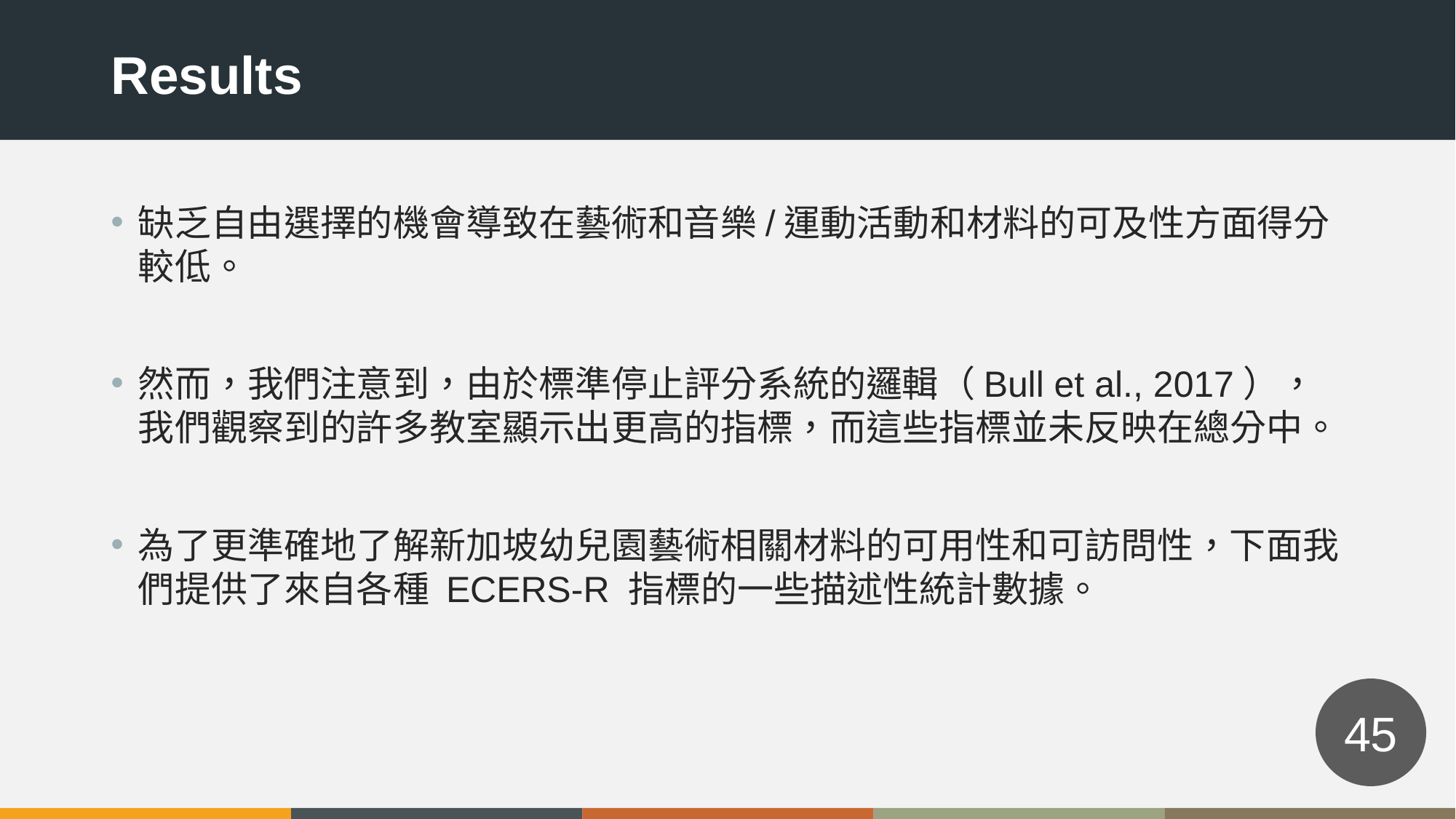

Results
缺乏自由選擇的機會導致在藝術和音樂/運動活動和材料的可及性方面得分較低。

然而，我們注意到，由於標準停止評分系統的邏輯（Bull et al., 2017），我們觀察到的許多教室顯示出更高的指標，而這些指標並未反映在總分中。

為了更準確地了解新加坡幼兒園藝術相關材料的可用性和可訪問性，下面我們提供了來自各種 ECERS-R 指標的一些描述性統計數據。
45